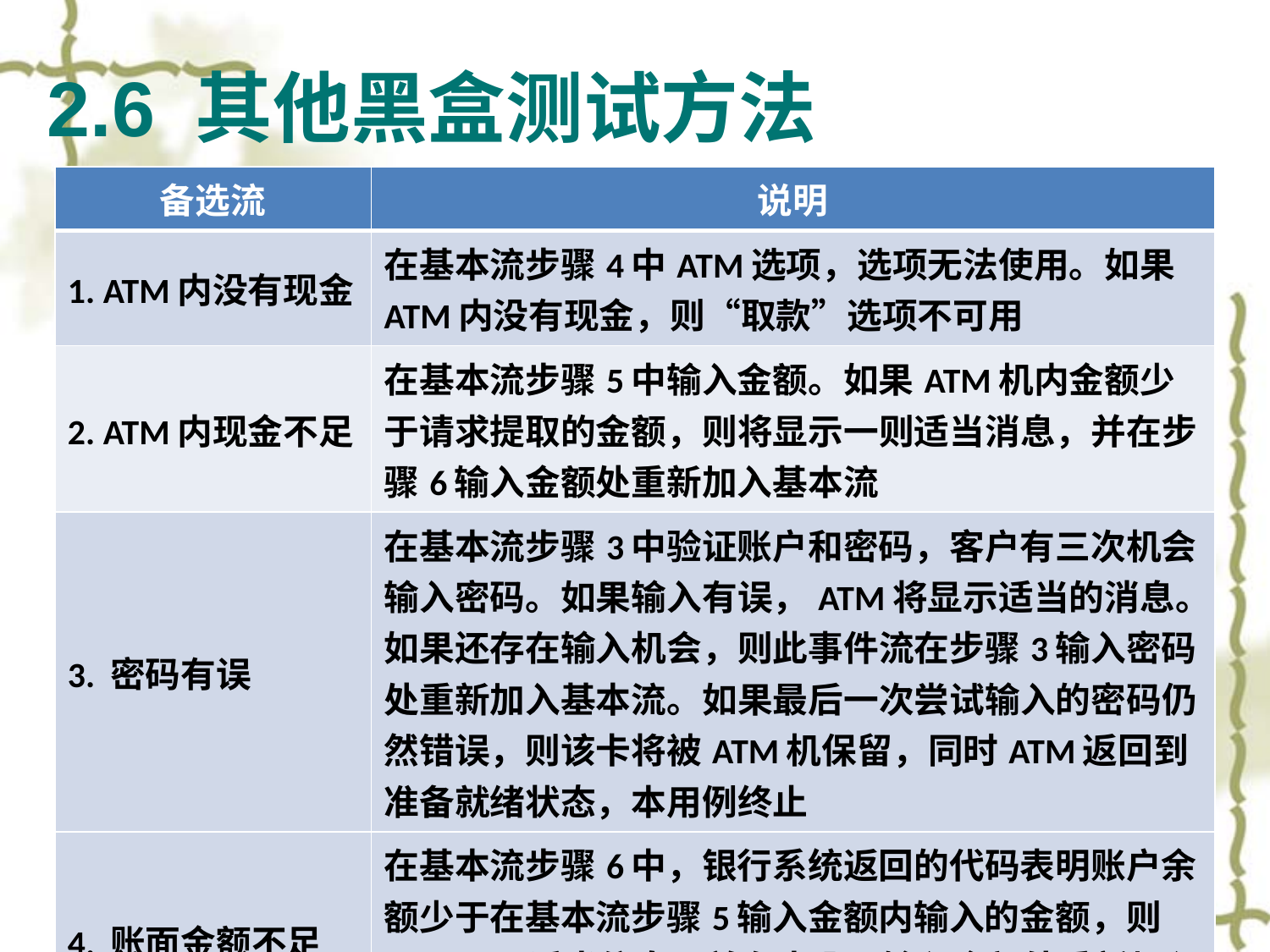

2.6 其他黑盒测试方法
| 备选流 | 说明 |
| --- | --- |
| 1. ATM内没有现金 | 在基本流步骤4中ATM选项，选项无法使用。如果ATM内没有现金，则“取款”选项不可用 |
| 2. ATM内现金不足 | 在基本流步骤5中输入金额。如果ATM机内金额少于请求提取的金额，则将显示一则适当消息，并在步骤6输入金额处重新加入基本流 |
| 3. 密码有误 | 在基本流步骤3中验证账户和密码，客户有三次机会输入密码。如果输入有误，ATM将显示适当的消息。如果还存在输入机会，则此事件流在步骤3输入密码处重新加入基本流。如果最后一次尝试输入的密码仍然错误，则该卡将被ATM机保留，同时ATM返回到准备就绪状态，本用例终止 |
| 4. 账面金额不足 | 在基本流步骤6中，银行系统返回的代码表明账户余额少于在基本流步骤5输入金额内输入的金额，则ATM显示适当信息，并在步骤5输入金额处重新加入基本流 |